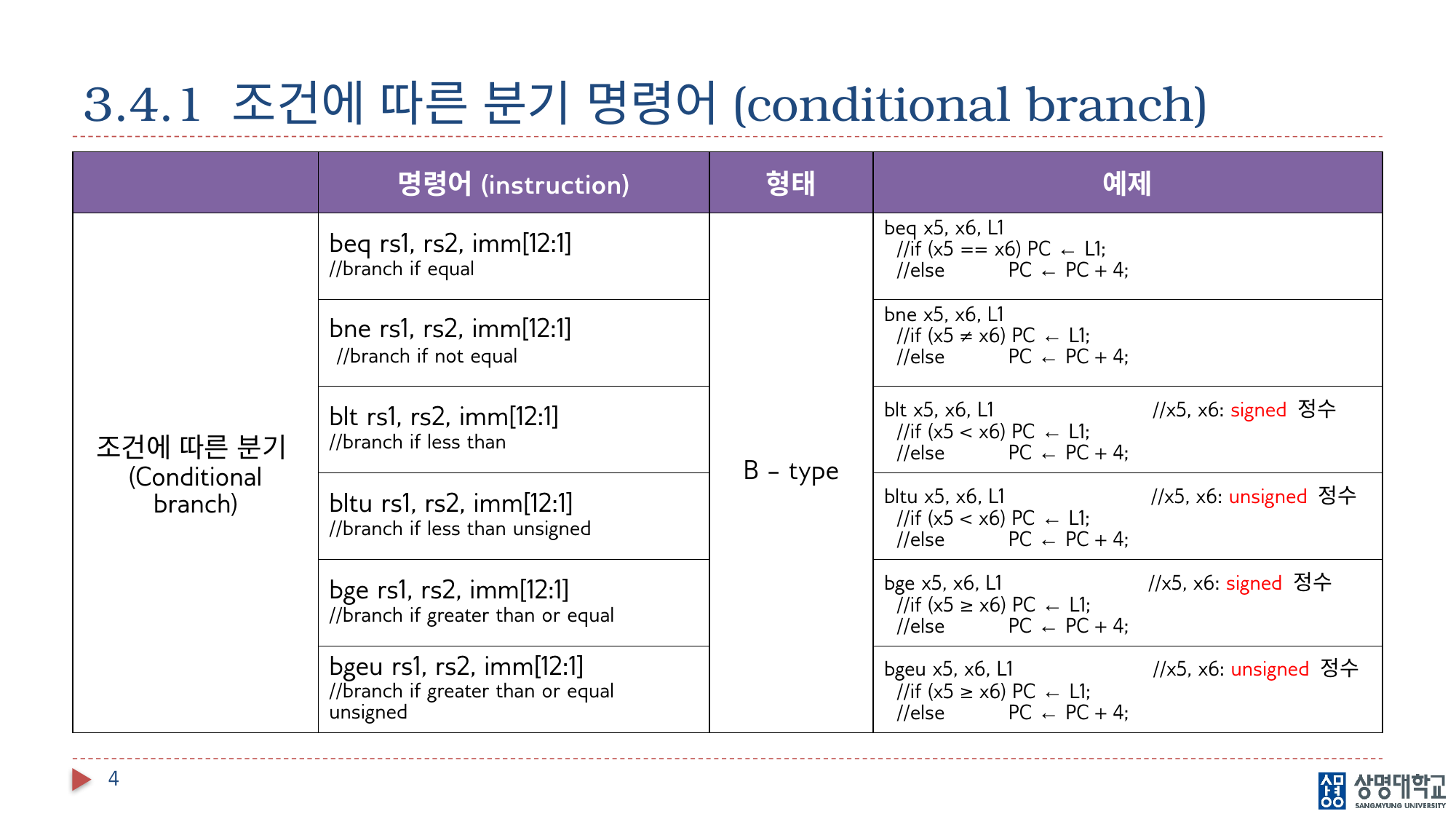

# 3.4.1 조건에 따른 분기 명령어(conditional branch)
|  | 명령어(instruction) | 형태 | 예제 |
| --- | --- | --- | --- |
| 조건에 따른 분기 (Conditional branch) | beq rs1, rs2, imm[12:1] //branch if equal | B – type | beq x5, x6, L1 //if (x5 == x6) PC ← L1; //else PC ← PC + 4; |
|  | bne rs1, rs2, imm[12:1] //branch if not equal |  | bne x5, x6, L1 //if (x5 ≠ x6) PC ← L1; //else PC ← PC + 4; |
|  | blt rs1, rs2, imm[12:1] //branch if less than |  | blt x5, x6, L1 //x5, x6: signed 정수 //if (x5 < x6) PC ← L1; //else PC ← PC + 4; |
|  | bltu rs1, rs2, imm[12:1] //branch if less than unsigned |  | bltu x5, x6, L1 //x5, x6: unsigned 정수 //if (x5 < x6) PC ← L1; //else PC ← PC + 4; |
|  | bge rs1, rs2, imm[12:1] //branch if greater than or equal |  | bge x5, x6, L1 //x5, x6: signed 정수 //if (x5 ≥ x6) PC ← L1; //else PC ← PC + 4; |
|  | bgeu rs1, rs2, imm[12:1] //branch if greater than or equal unsigned |  | bgeu x5, x6, L1 //x5, x6: unsigned 정수 //if (x5 ≥ x6) PC ← L1; //else PC ← PC + 4; |
4